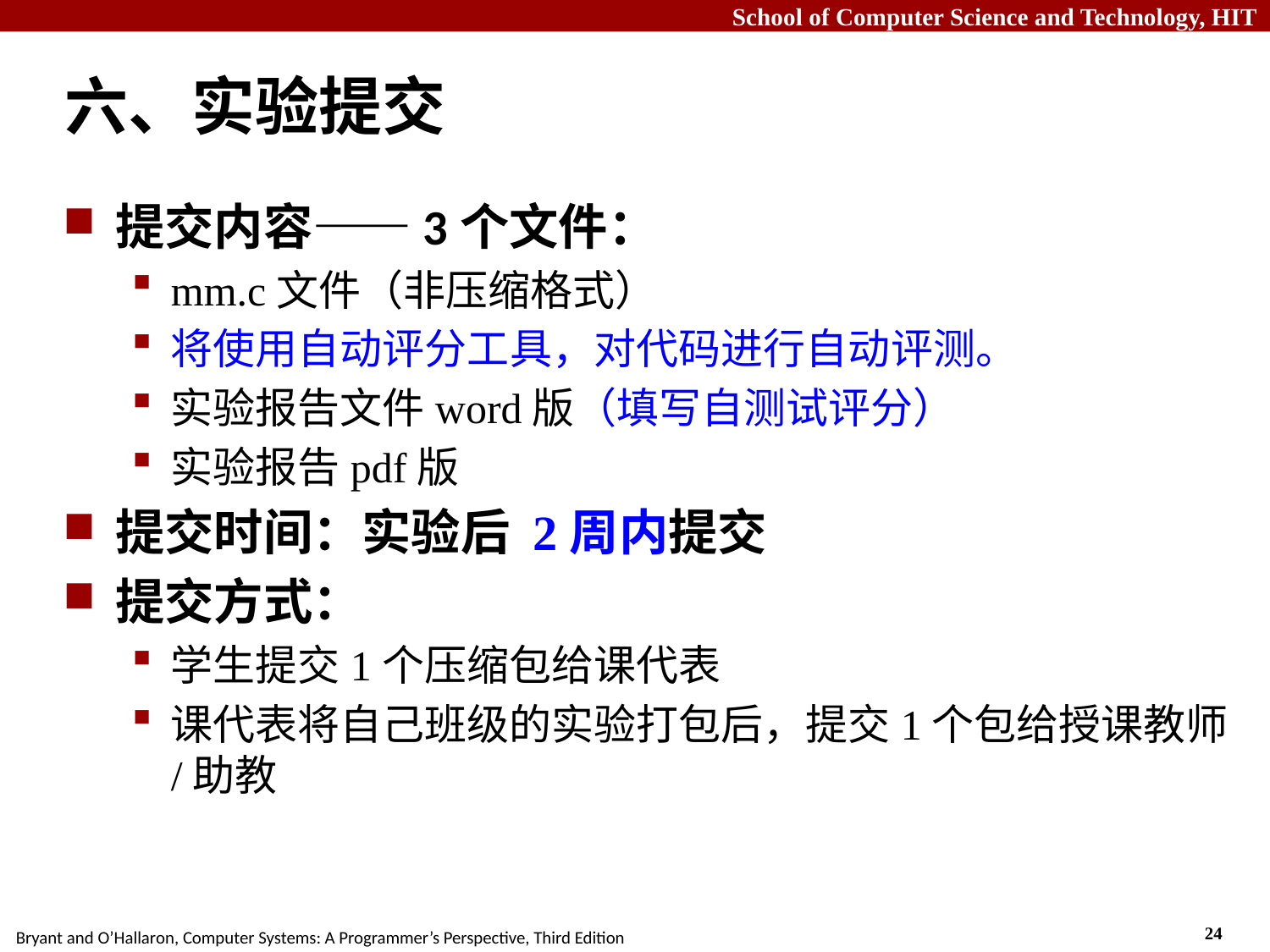

# 六、实验提交
提交内容——3个文件：
mm.c文件（非压缩格式）
将使用自动评分工具，对代码进行自动评测。
实验报告文件word版（填写自测试评分）
实验报告pdf版
提交时间：实验后 2周内提交
提交方式：
学生提交1个压缩包给课代表
课代表将自己班级的实验打包后，提交1个包给授课教师/助教